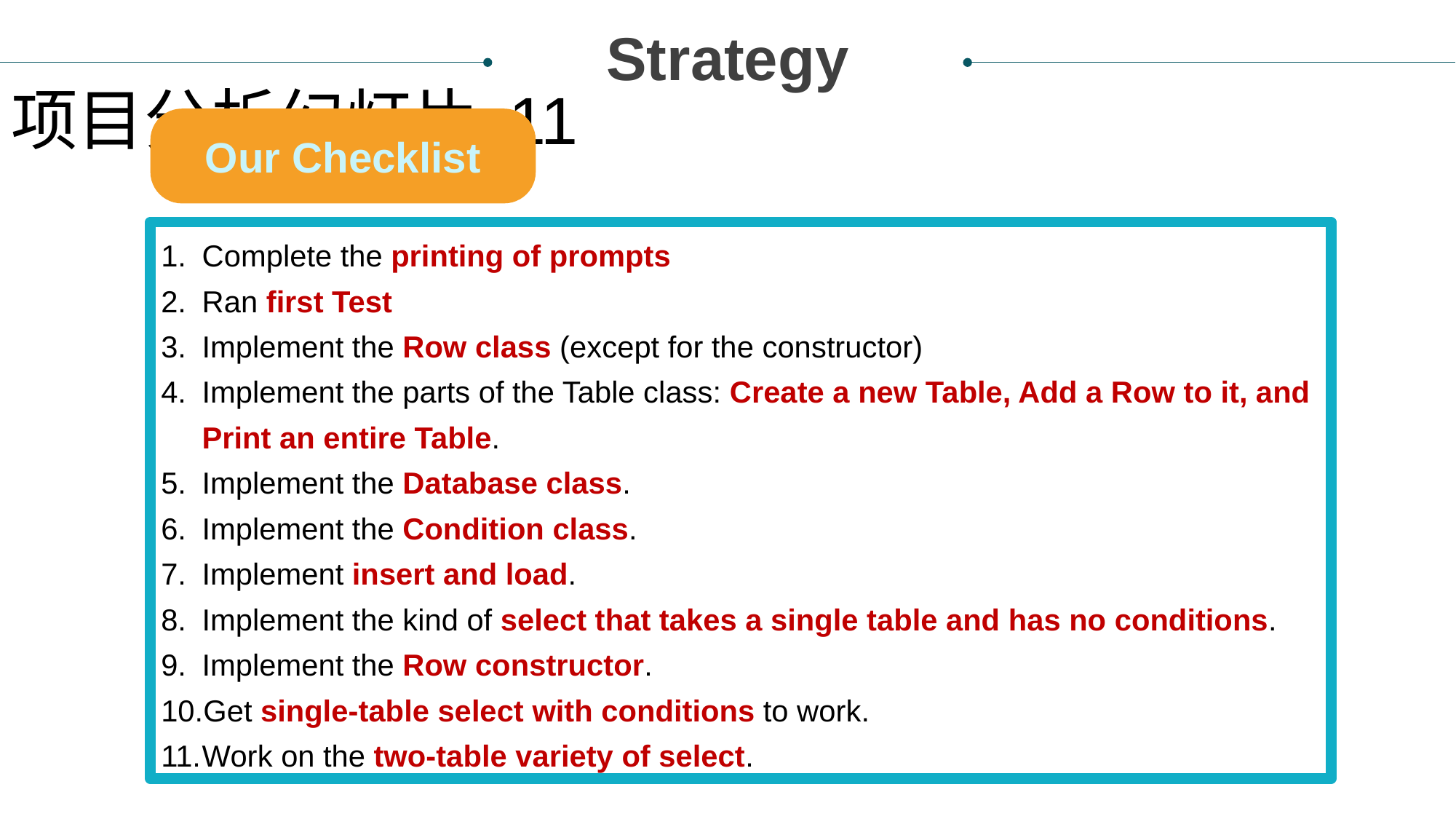

Strategy
项目分析幻灯片 11
Our Checklist
Complete the printing of prompts
Ran first Test
Implement the Row class (except for the constructor)
Implement the parts of the Table class: Create a new Table, Add a Row to it, and Print an entire Table.
Implement the Database class.
Implement the Condition class.
Implement insert and load.
Implement the kind of select that takes a single table and has no conditions.
Implement the Row constructor.
Get single-table select with conditions to work.
Work on the two-table variety of select.